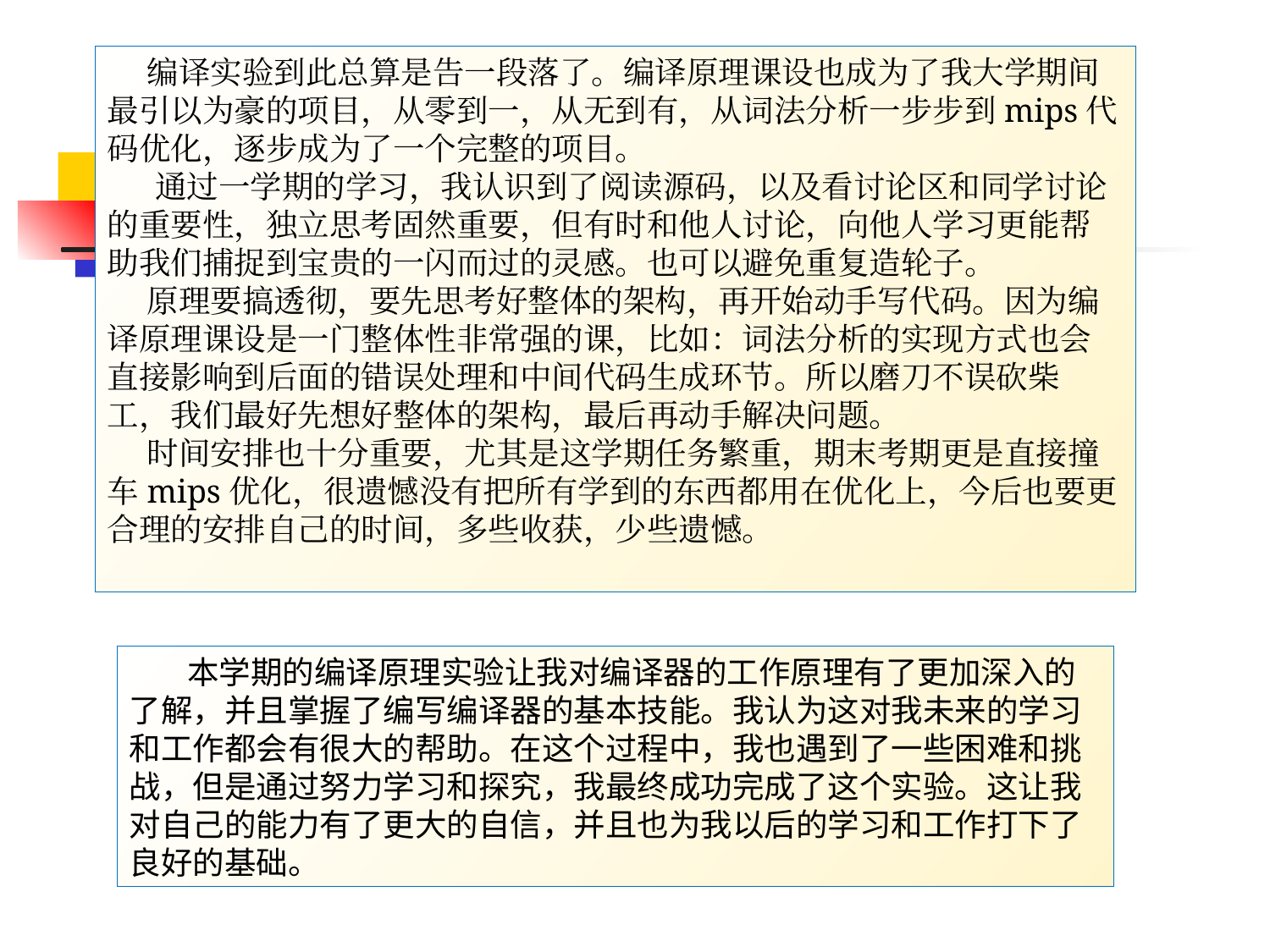

编译实验到此总算是告一段落了。编译原理课设也成为了我大学期间最引以为豪的项目，从零到一，从无到有，从词法分析一步步到mips代码优化，逐步成为了一个完整的项目。
     通过一学期的学习，我认识到了阅读源码，以及看讨论区和同学讨论的重要性，独立思考固然重要，但有时和他人讨论，向他人学习更能帮助我们捕捉到宝贵的一闪而过的灵感。也可以避免重复造轮子。
    原理要搞透彻，要先思考好整体的架构，再开始动手写代码。因为编译原理课设是一门整体性非常强的课，比如：词法分析的实现方式也会直接影响到后面的错误处理和中间代码生成环节。所以磨刀不误砍柴工，我们最好先想好整体的架构，最后再动手解决问题。
    时间安排也十分重要，尤其是这学期任务繁重，期末考期更是直接撞车mips优化，很遗憾没有把所有学到的东西都用在优化上，今后也要更合理的安排自己的时间，多些收获，少些遗憾。

       本学期的编译原理实验让我对编译器的工作原理有了更加深入的了解，并且掌握了编写编译器的基本技能。我认为这对我未来的学习和工作都会有很大的帮助。在这个过程中，我也遇到了一些困难和挑战，但是通过努力学习和探究，我最终成功完成了这个实验。这让我对自己的能力有了更大的自信，并且也为我以后的学习和工作打下了良好的基础。